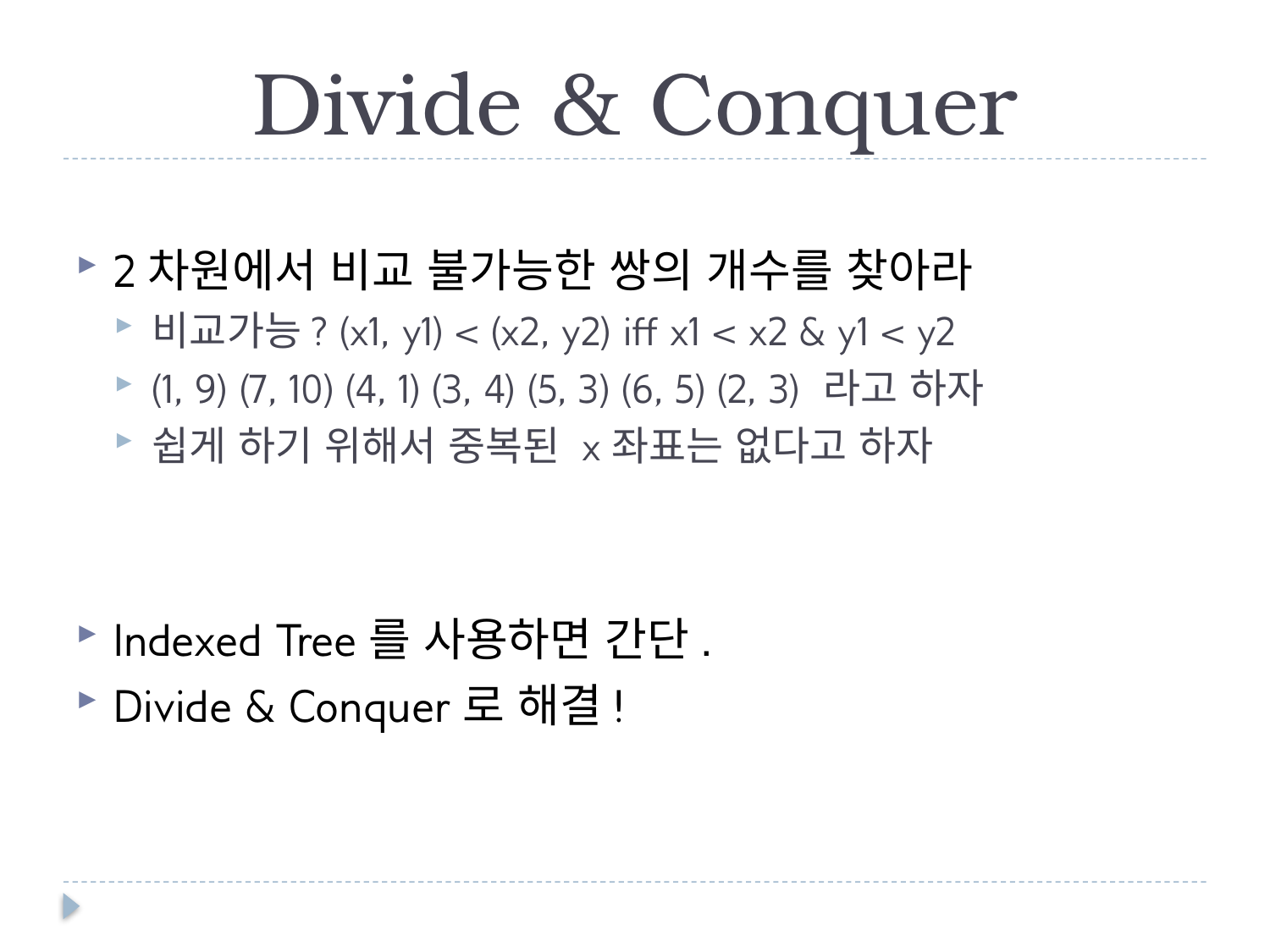

# Divide & Conquer

2차원에서 비교 불가능한 쌍의 개수를 찾아라
비교가능? (x1, y1) < (x2, y2) iff x1 < x2 & y1 < y2
(1, 9) (7, 10) (4, 1) (3, 4) (5, 3) (6, 5) (2, 3) 라고 하자
쉽게 하기 위해서 중복된 x좌표는 없다고 하자

Indexed Tree를 사용하면 간단.
Divide & Conquer로 해결!